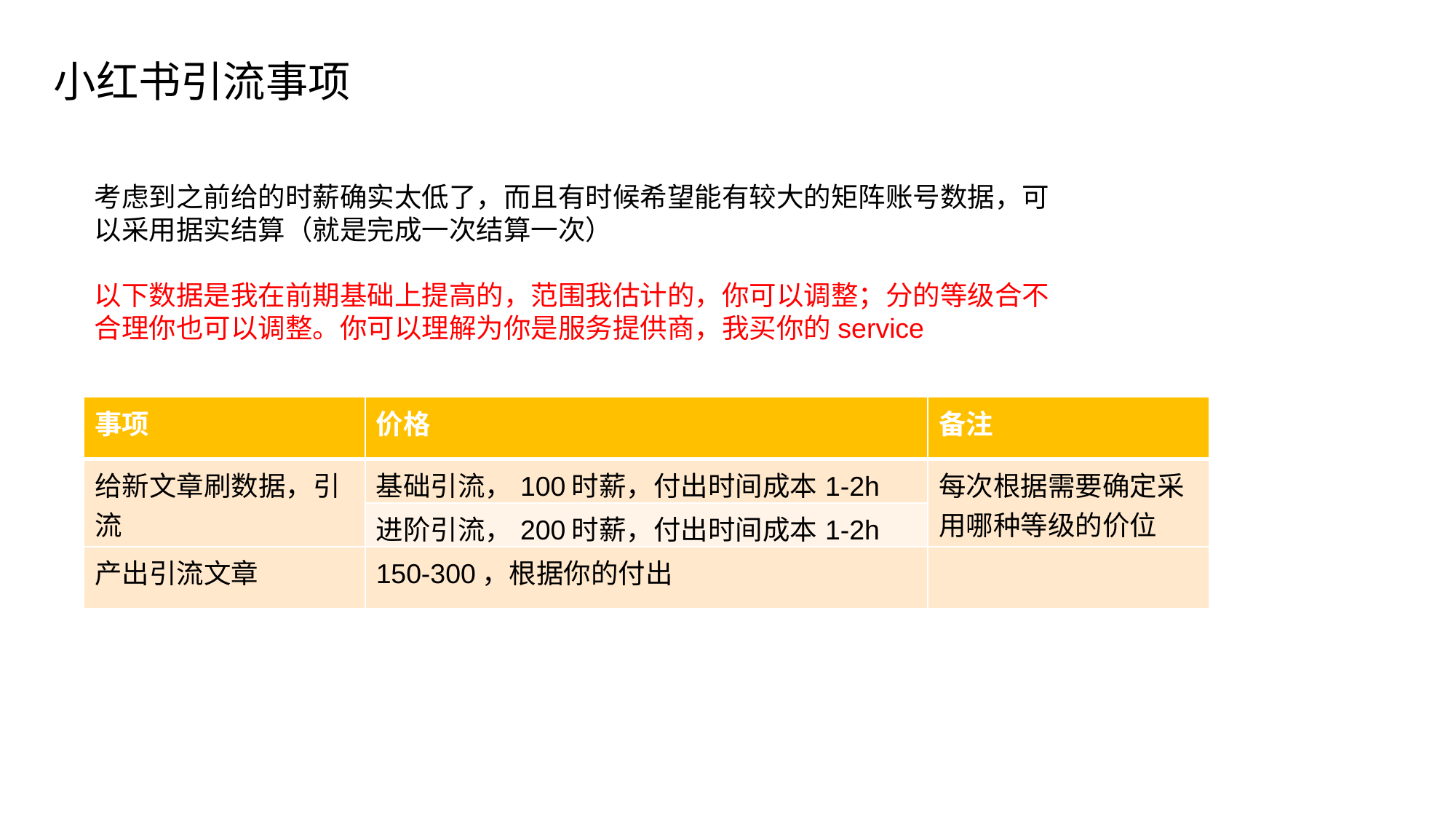

小红书引流事项
考虑到之前给的时薪确实太低了，而且有时候希望能有较大的矩阵账号数据，可以采用据实结算（就是完成一次结算一次）

以下数据是我在前期基础上提高的，范围我估计的，你可以调整；分的等级合不合理你也可以调整。你可以理解为你是服务提供商，我买你的service

| 事项 | 价格 | 备注 |
| --- | --- | --- |
| 给新文章刷数据，引流 | 基础引流，100时薪，付出时间成本1-2h | 每次根据需要确定采用哪种等级的价位 |
|  | 进阶引流，200时薪，付出时间成本1-2h |  |
| 产出引流文章 | 150-300，根据你的付出 |  |